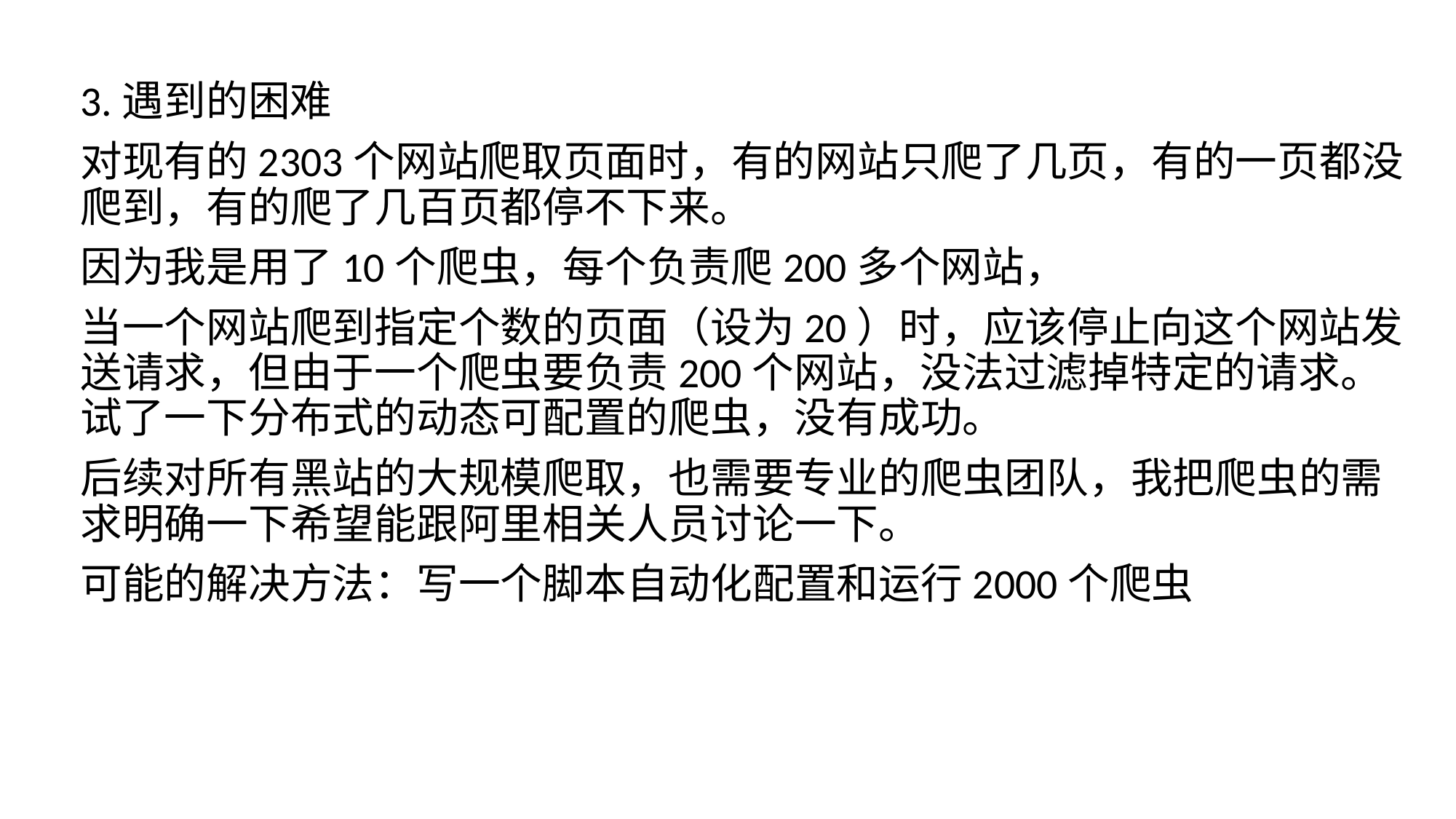

3.遇到的困难
对现有的2303个网站爬取页面时，有的网站只爬了几页，有的一页都没爬到，有的爬了几百页都停不下来。
因为我是用了10个爬虫，每个负责爬200多个网站，
当一个网站爬到指定个数的页面（设为20）时，应该停止向这个网站发送请求，但由于一个爬虫要负责200个网站，没法过滤掉特定的请求。试了一下分布式的动态可配置的爬虫，没有成功。
后续对所有黑站的大规模爬取，也需要专业的爬虫团队，我把爬虫的需求明确一下希望能跟阿里相关人员讨论一下。
可能的解决方法：写一个脚本自动化配置和运行2000个爬虫